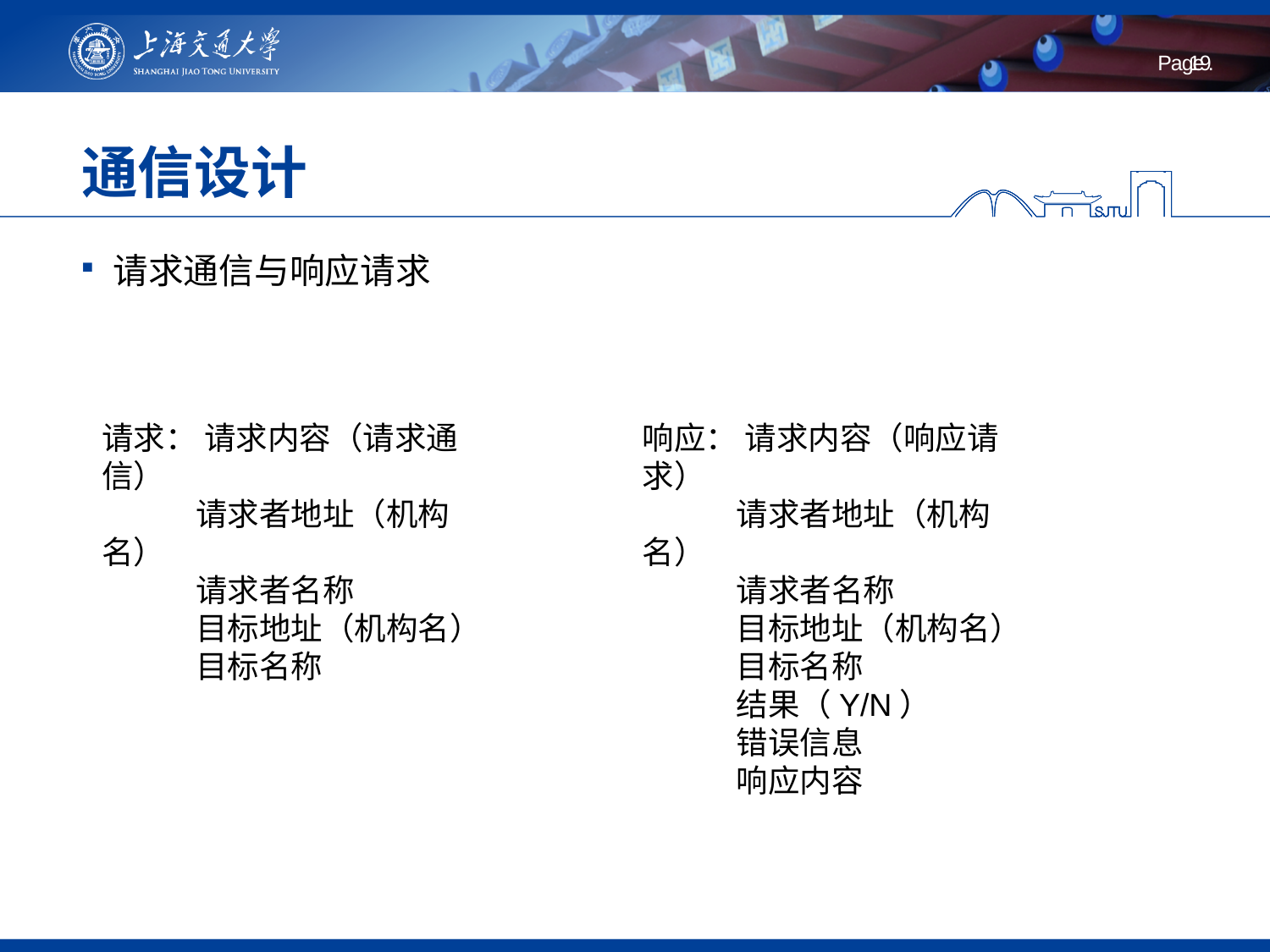

# 通信设计
请求通信与响应请求

请求： 请求内容（请求通信）
            请求者地址（机构名）
            请求者名称
            目标地址（机构名）
            目标名称
响应： 请求内容（响应请求）
            请求者地址（机构名）
            请求者名称
            目标地址（机构名）
            目标名称
            结果（Y/N）
            错误信息
            响应内容